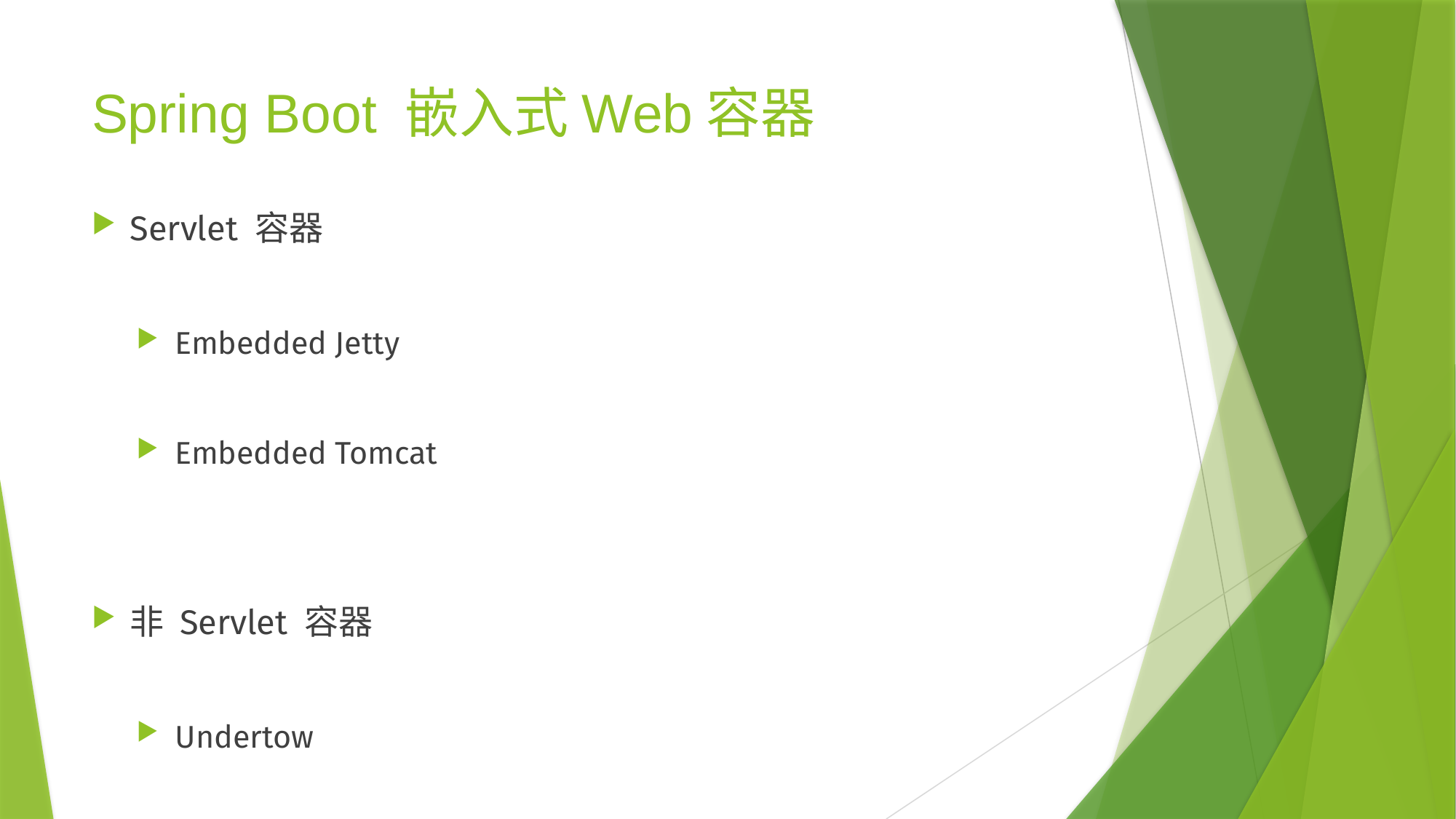

# Spring Boot 嵌入式Web容器
Servlet 容器

Embedded Jetty

Embedded Tomcat

非 Servlet 容器

Undertow